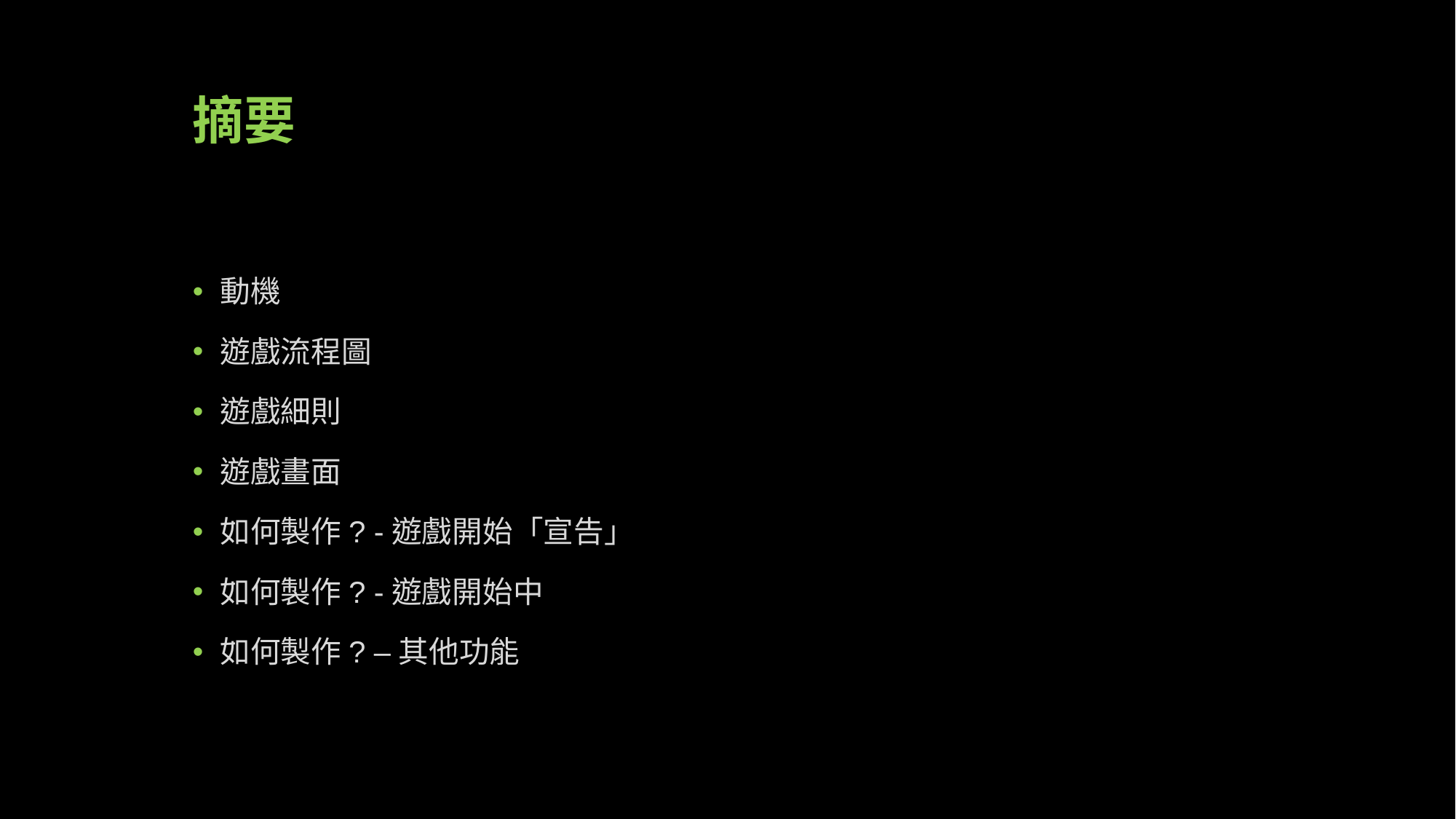

# 摘要
動機
遊戲流程圖
遊戲細則
遊戲畫面
如何製作? -遊戲開始「宣告」
如何製作? -遊戲開始中
如何製作? –其他功能